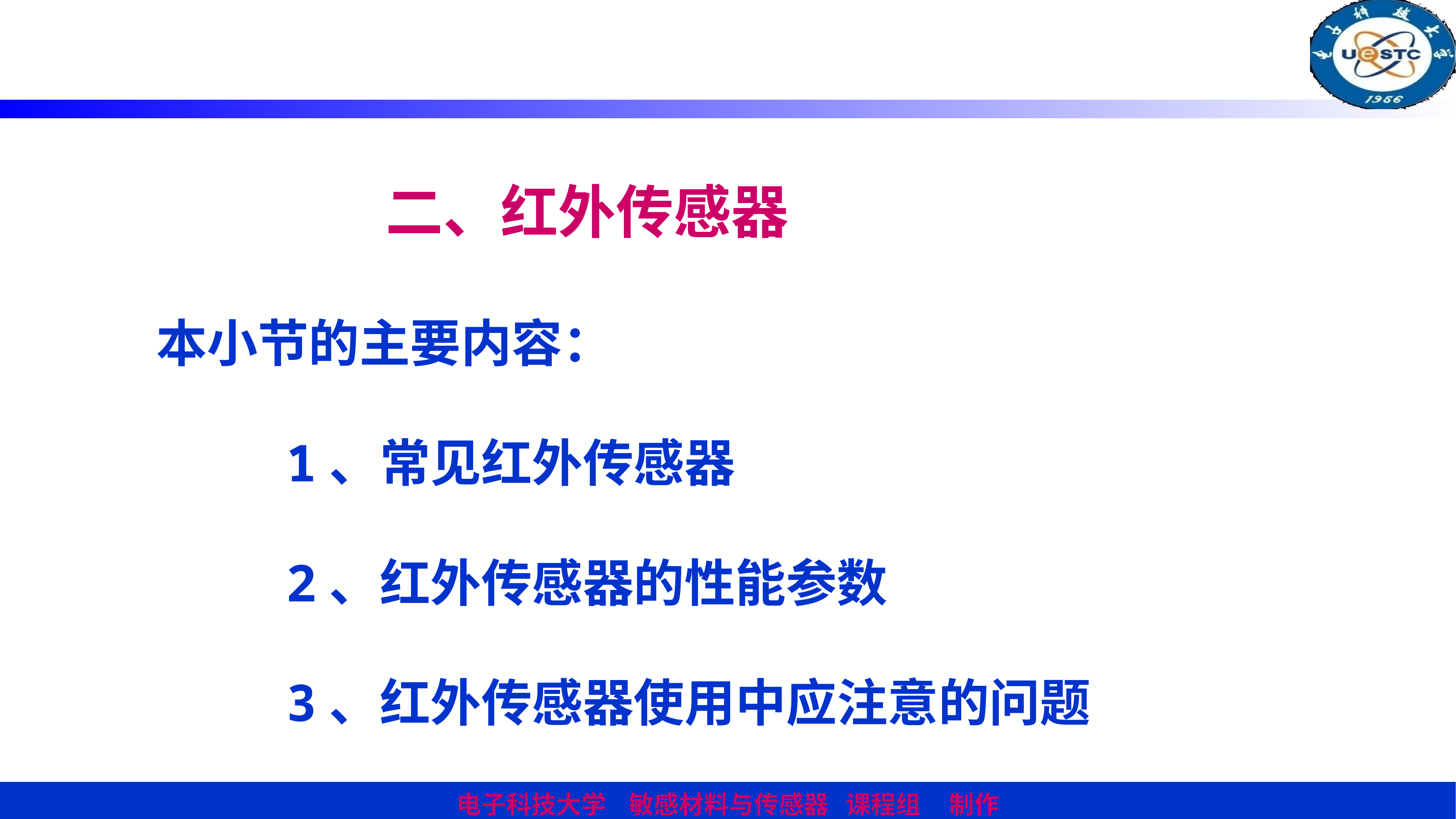

二、红外传感器
本小节的主要内容：
1、常见红外传感器
2、红外传感器的性能参数
3、红外传感器使用中应注意的问题